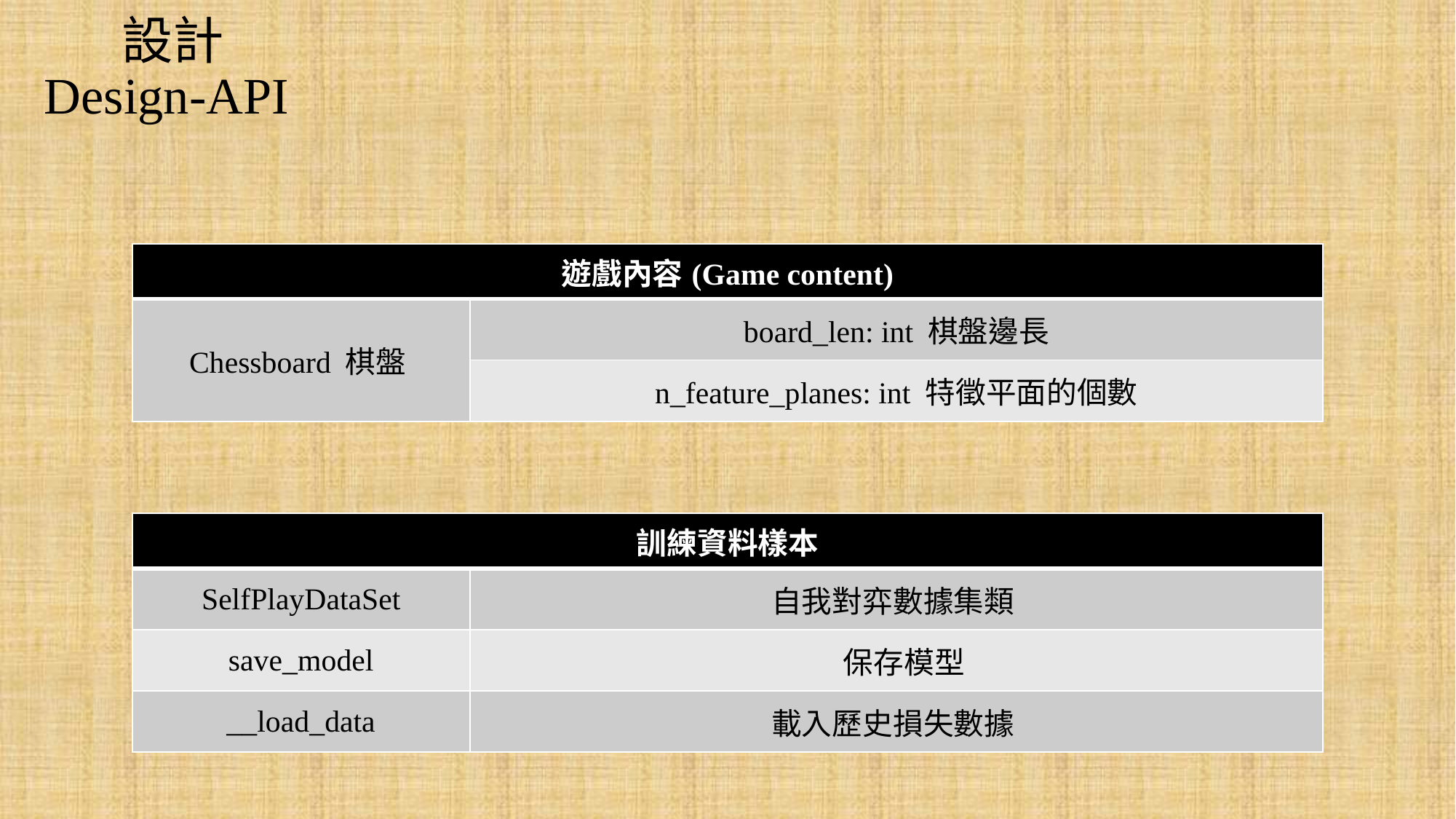

# 設計 Design-API
| 遊戲內容(Game content) |  |
| --- | --- |
| Chessboard 棋盤 | board\_len: int 棋盤邊長 |
|  | n\_feature\_planes: int 特徵平面的個數 |
| 訓練資料樣本 |  |
| --- | --- |
| SelfPlayDataSet | 自我對弈數據集類 |
| save\_model | 保存模型 |
| \_\_load\_data | 載入歷史損失數據 |